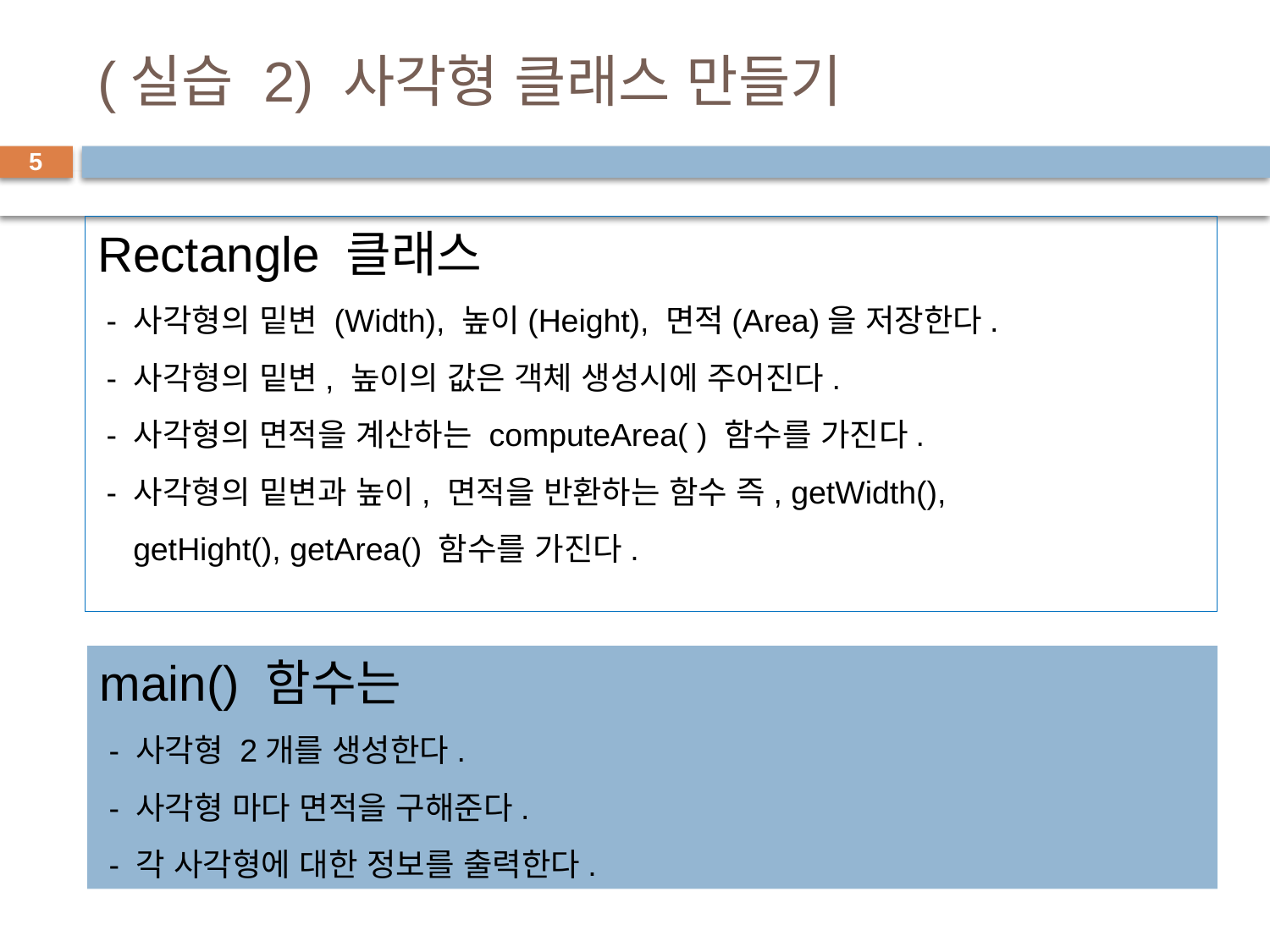

# (실습 2) 사각형 클래스 만들기
5
Rectangle 클래스
 - 사각형의 밑변 (Width), 높이(Height), 면적(Area)을 저장한다.
 - 사각형의 밑변, 높이의 값은 객체 생성시에 주어진다.
 - 사각형의 면적을 계산하는 computeArea( ) 함수를 가진다.
 - 사각형의 밑변과 높이, 면적을 반환하는 함수 즉, getWidth(),
    getHight(), getArea() 함수를 가진다.

main() 함수는
 - 사각형 2개를 생성한다.
 - 사각형 마다 면적을 구해준다.
 - 각 사각형에 대한 정보를 출력한다.